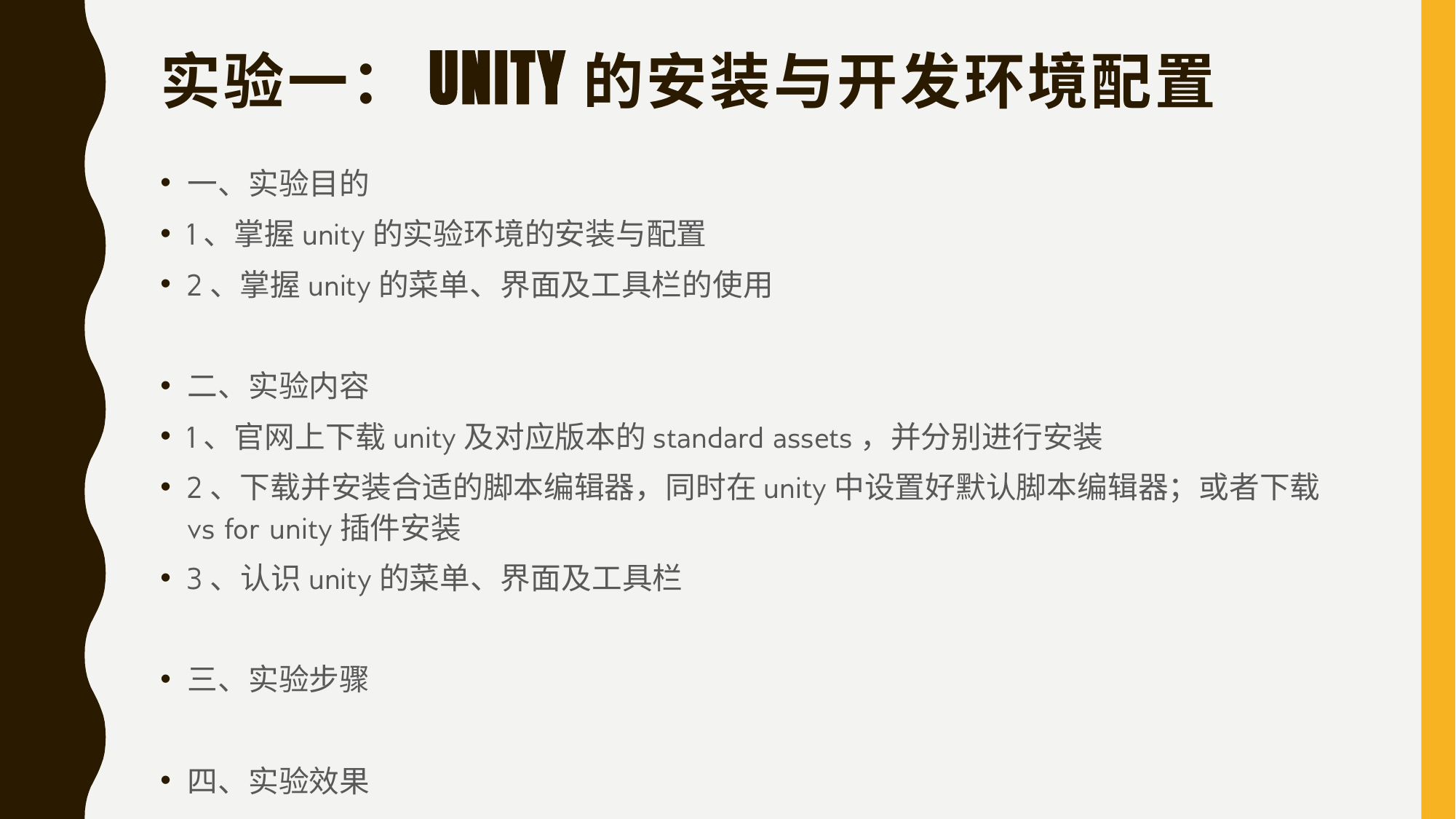

# 实验一：unity的安装与开发环境配置
一、实验目的
1、掌握unity的实验环境的安装与配置
2、掌握unity的菜单、界面及工具栏的使用

二、实验内容
1、官网上下载unity及对应版本的standard assets，并分别进行安装
2、下载并安装合适的脚本编辑器，同时在unity中设置好默认脚本编辑器；或者下载vs for unity插件安装
3、认识unity的菜单、界面及工具栏

三、实验步骤

四、实验效果